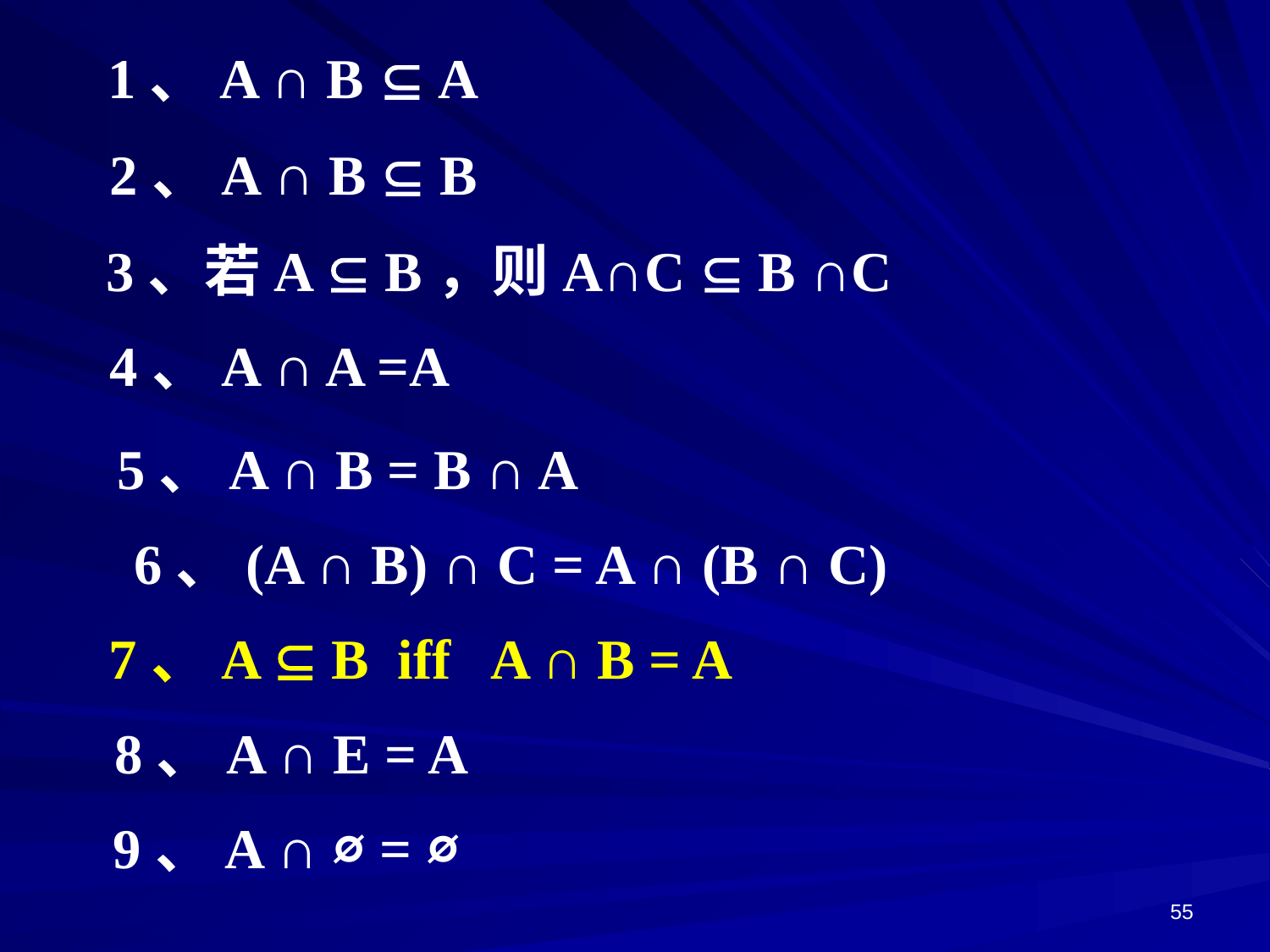

1、A ∩ B ⊆ A
2、A ∩ B ⊆ B
3、若A ⊆ B，则A∩C ⊆ B ∩C
4、A ∩ A =A
5、A ∩ B = B ∩ A
6、(A ∩ B) ∩ C = A ∩ (B ∩ C)
7、A ⊆ B  iff   A ∩ B = A
8、A ∩ E = A
9、A ∩ ∅ = ∅
55